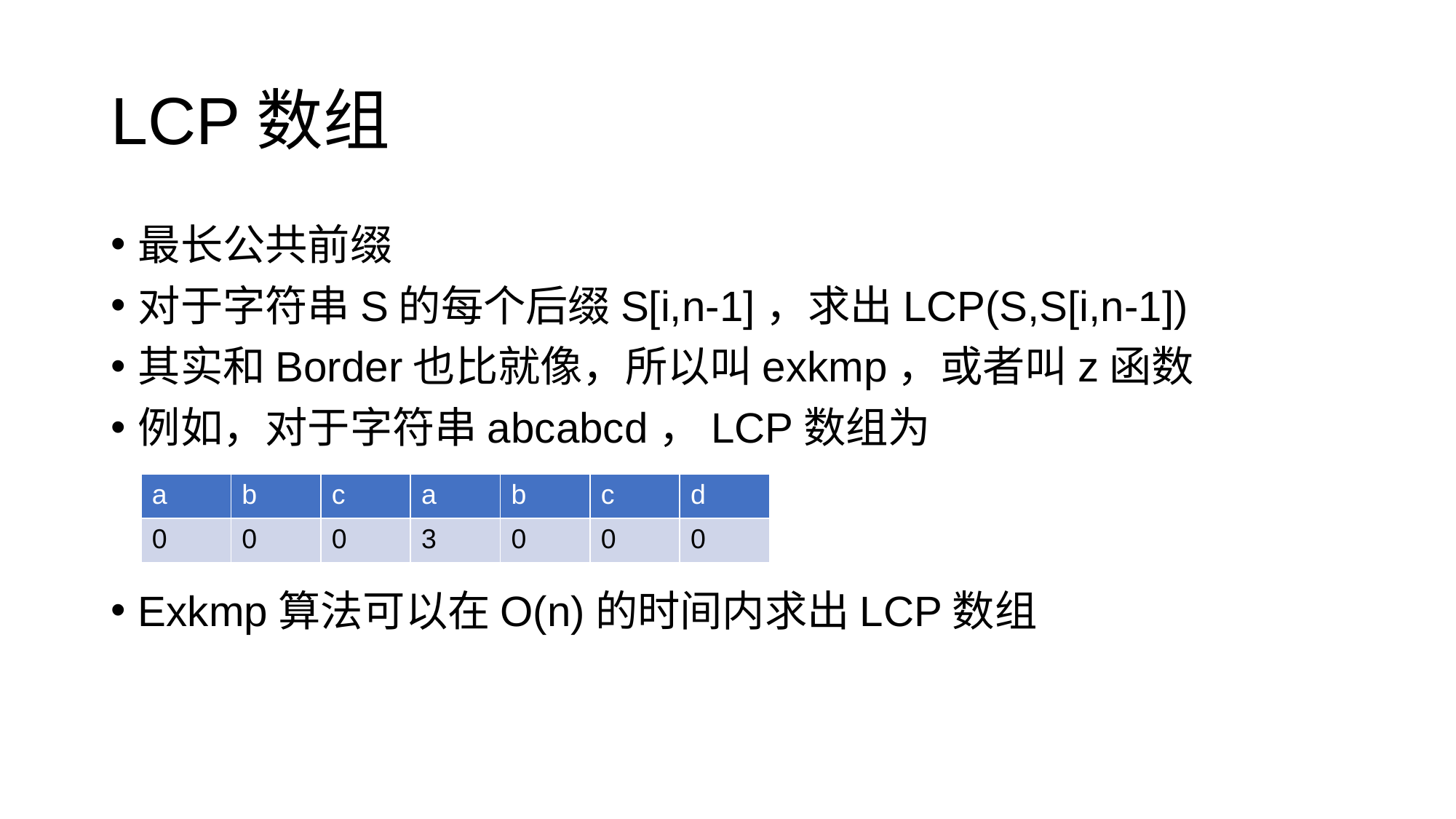

# LCP数组
最长公共前缀
对于字符串S的每个后缀S[i,n-1]，求出LCP(S,S[i,n-1])
其实和Border也比就像，所以叫exkmp，或者叫z函数
例如，对于字符串abcabcd，LCP数组为

Exkmp算法可以在O(n)的时间内求出LCP数组
| a | b | c | a | b | c | d |
| --- | --- | --- | --- | --- | --- | --- |
| 0 | 0 | 0 | 3 | 0 | 0 | 0 |